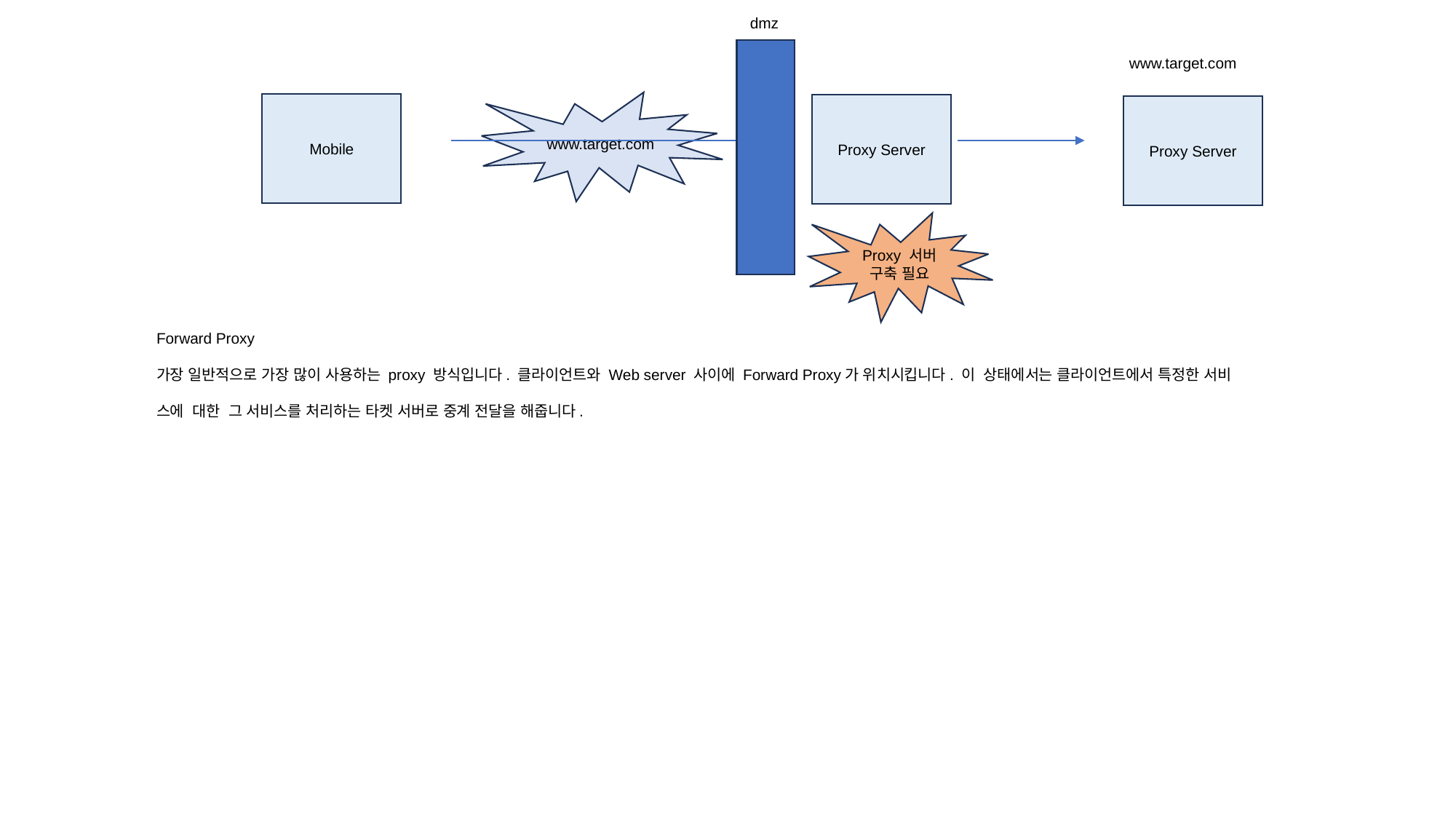

dmz

www.target.com
www.target.com
Mobile
Proxy Server
Proxy Server
Proxy 서버 구축 필요
Forward Proxy

가장 일반적으로 가장 많이 사용하는 proxy 방식입니다. 클라이언트와 Web server 사이에 Forward Proxy가 위치시킵니다. 이  상태에서는 클라이언트에서 특정한 서비

스에  대한  그 서비스를 처리하는 타켓 서버로 중계 전달을 해줍니다.